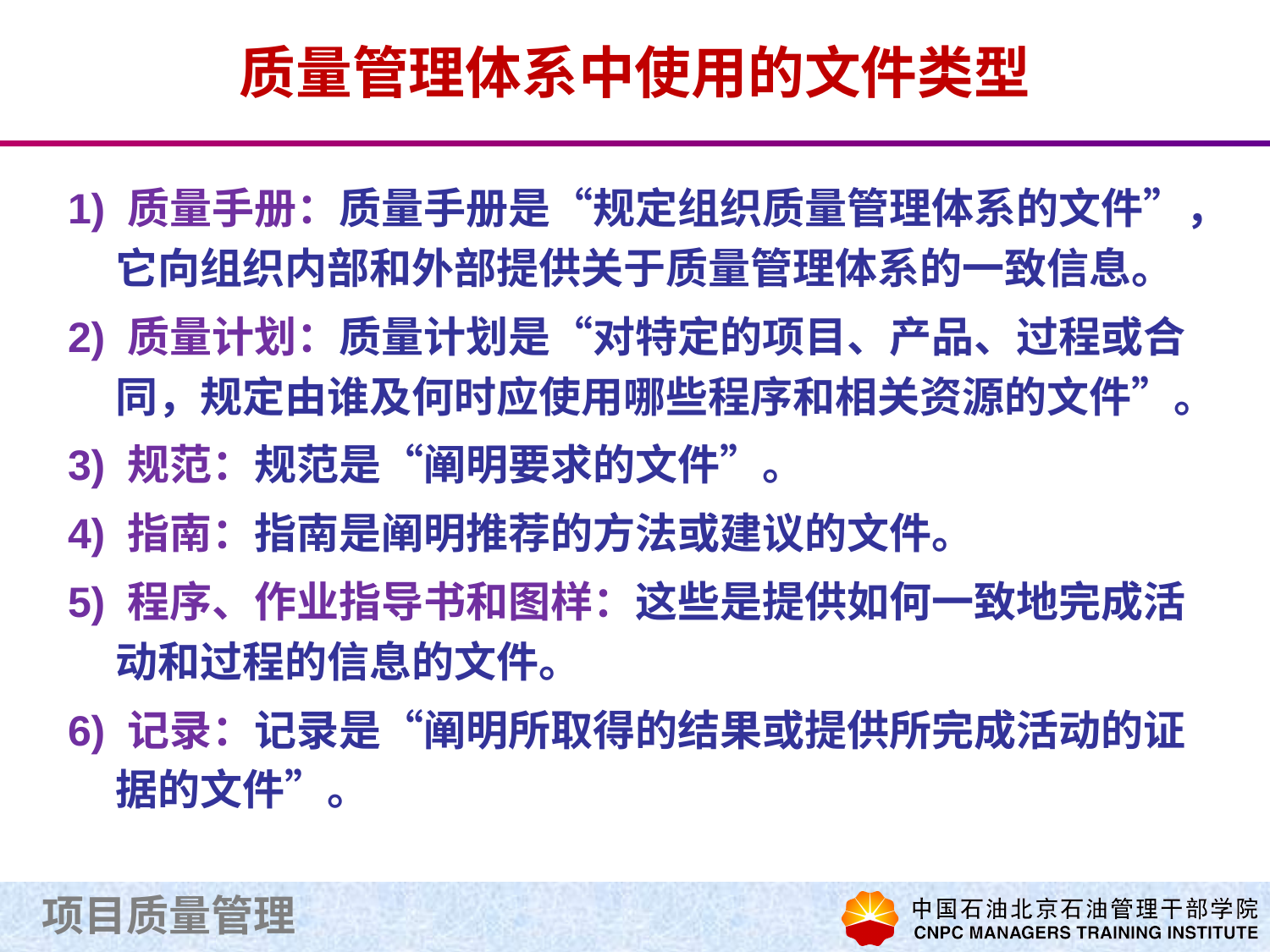

# 质量管理体系中使用的文件类型
1) 质量手册：质量手册是“规定组织质量管理体系的文件”，它向组织内部和外部提供关于质量管理体系的一致信息。
2) 质量计划：质量计划是“对特定的项目、产品、过程或合同，规定由谁及何时应使用哪些程序和相关资源的文件”。
3) 规范：规范是“阐明要求的文件”。
4) 指南：指南是阐明推荐的方法或建议的文件。
5) 程序、作业指导书和图样：这些是提供如何一致地完成活动和过程的信息的文件。
6) 记录：记录是“阐明所取得的结果或提供所完成活动的证据的文件”。